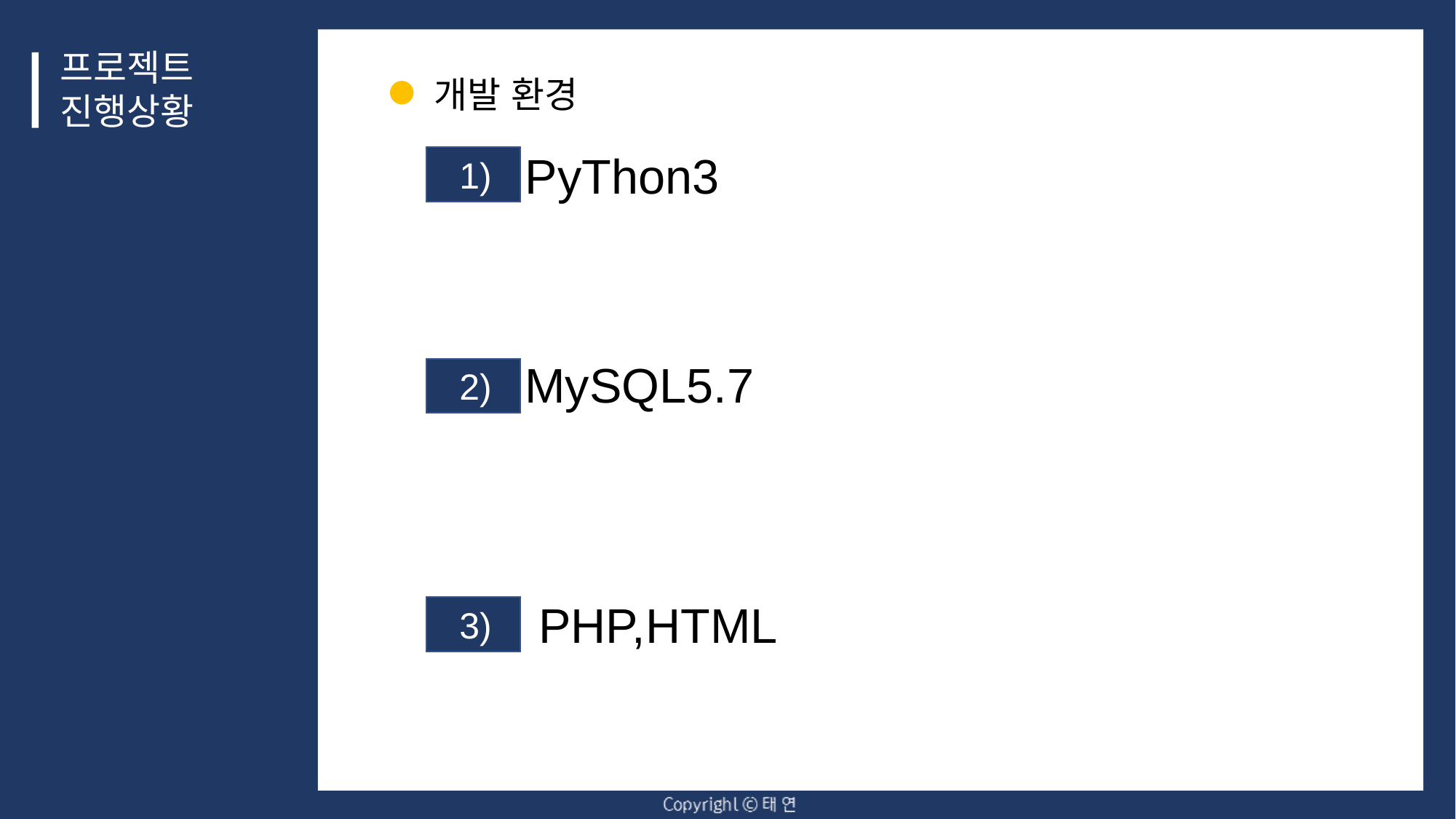

프로젝트
진행상황

개발 환경

PyThon3

   1)
MySQL5.7

   2)
PHP,HTML

   3)